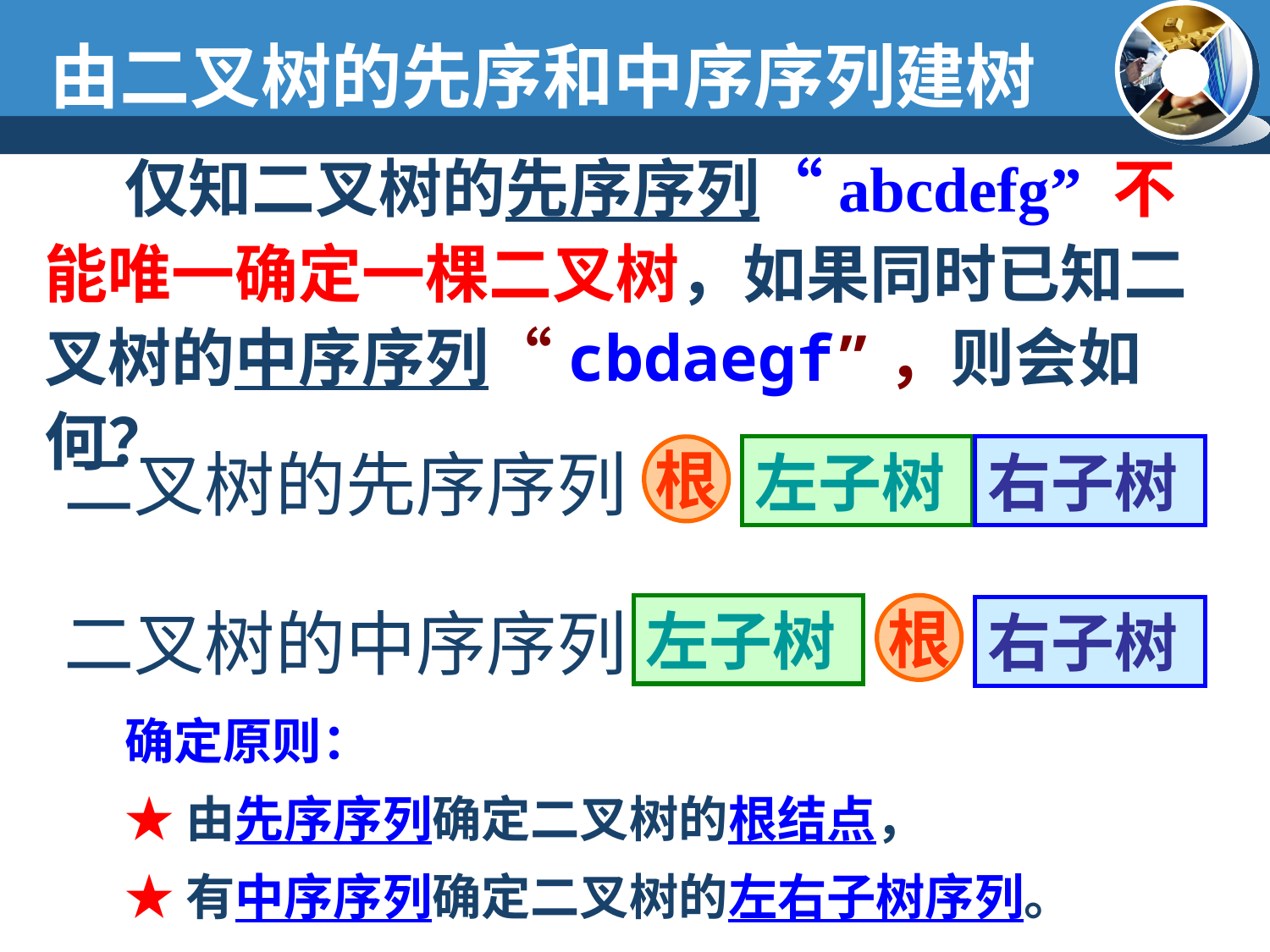

由二叉树的先序和中序序列建树
    仅知二叉树的先序序列“abcdefg” 不能唯一确定一棵二叉树，如果同时已知二叉树的中序序列“cbdaegf”，则会如何？
二叉树的先序序列
根
左子树
右子树
二叉树的中序序列
左子树
根
右子树
确定原则：
★由先序序列确定二叉树的根结点，
★有中序序列确定二叉树的左右子树序列。